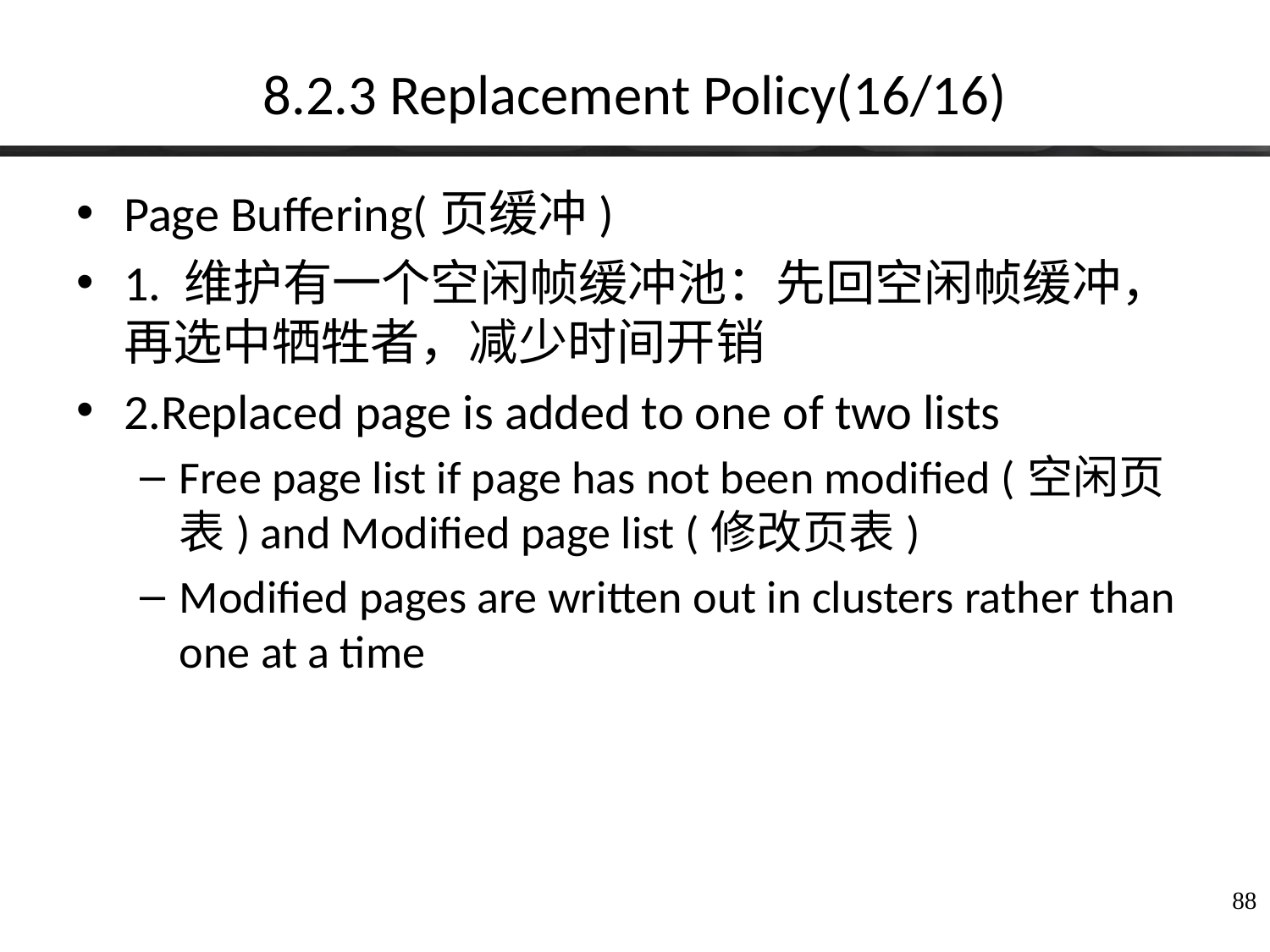

# 8.2.3 Replacement Policy(16/16)
Page Buffering(页缓冲)
1. 维护有一个空闲帧缓冲池：先回空闲帧缓冲，再选中牺牲者，减少时间开销
2.Replaced page is added to one of two lists
Free page list if page has not been modified (空闲页表) and Modified page list (修改页表)
Modified pages are written out in clusters rather than one at a time

88